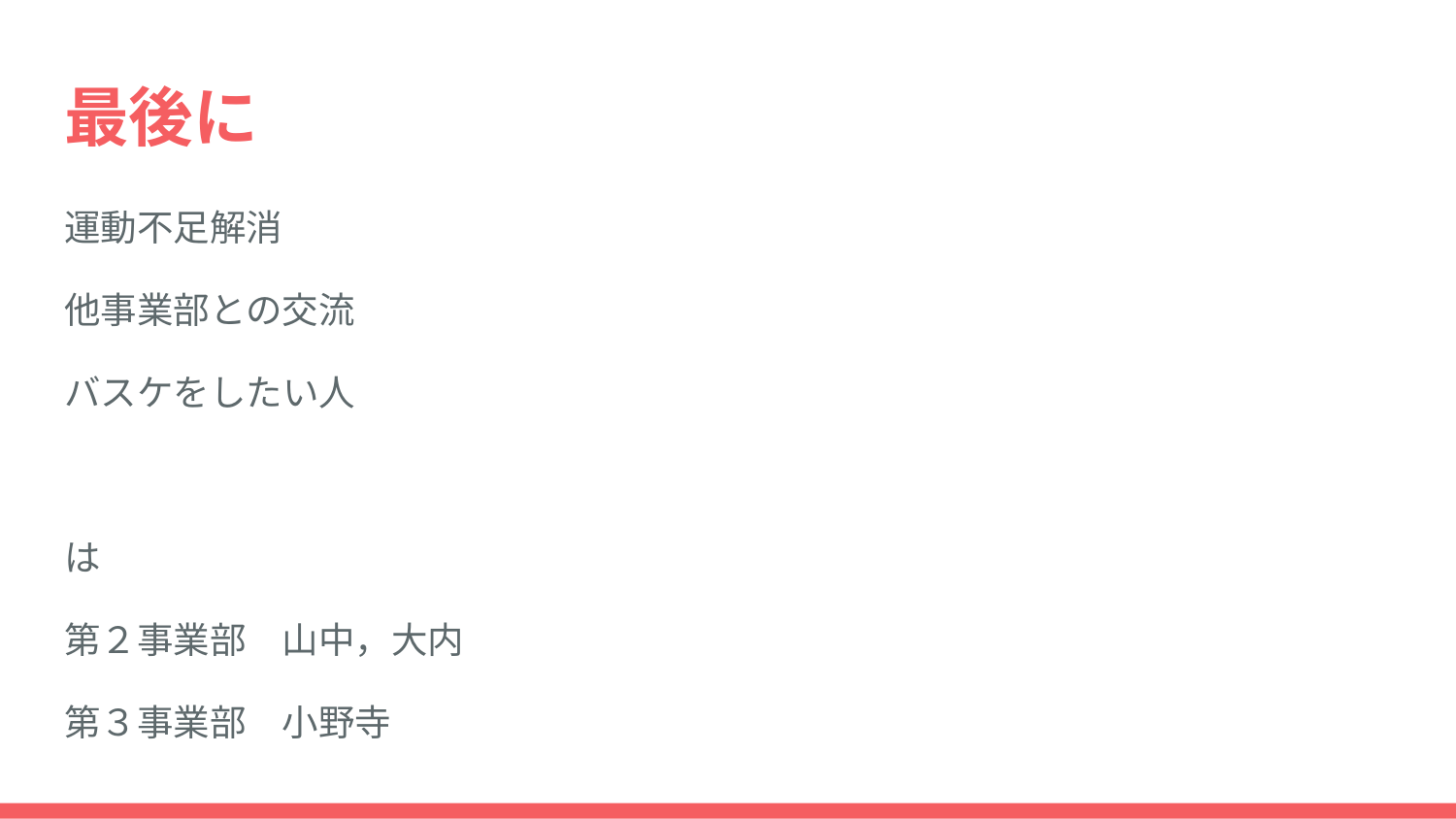

# 最後に
運動不足解消
他事業部との交流
バスケをしたい人

は
第２事業部　山中，大内
第３事業部　小野寺